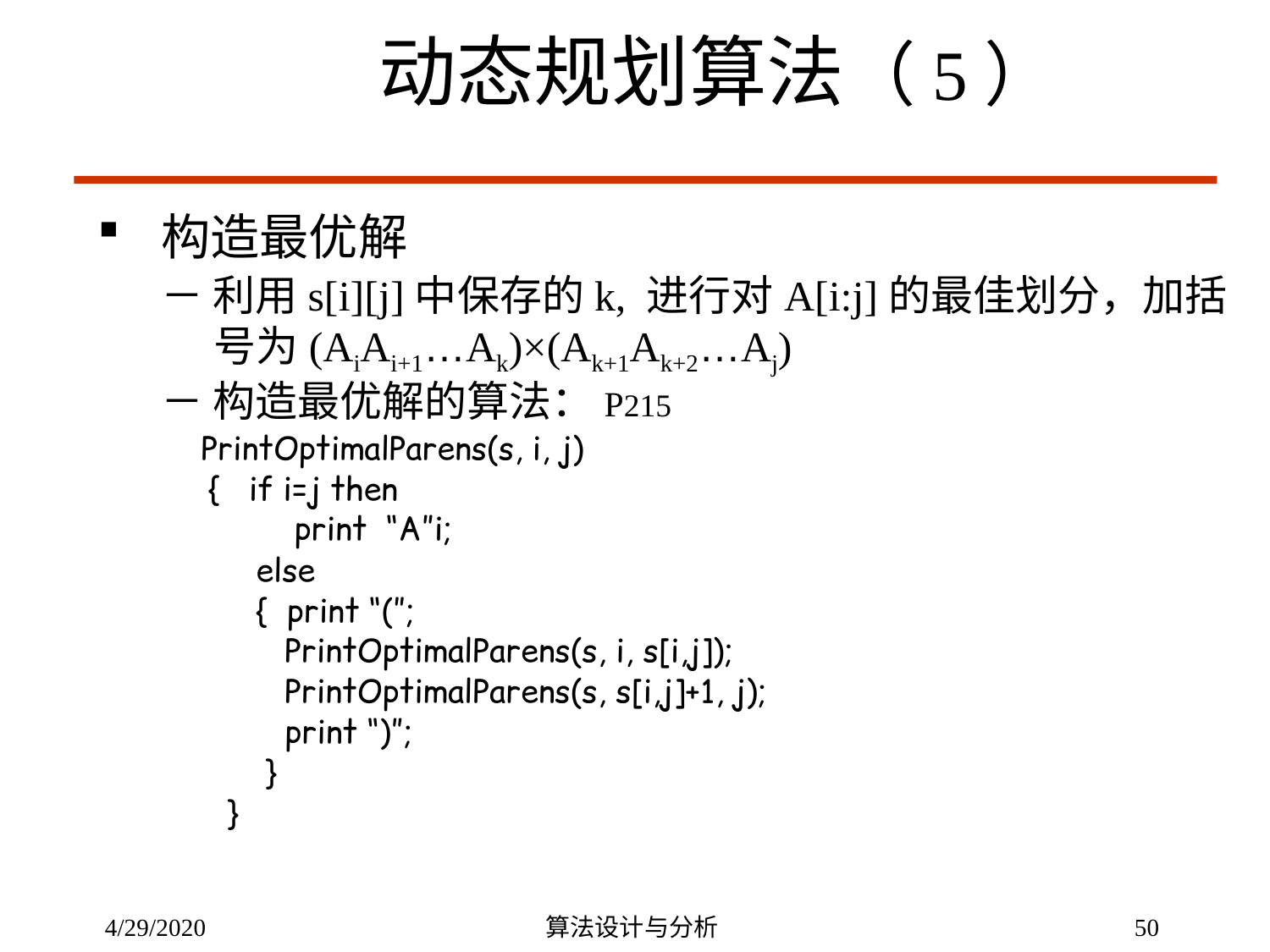

动态规划算法（5）
构造最优解
－ 利用s[i][j]中保存的k, 进行对A[i:j]的最佳划分，加括号为(AiAi+1…Ak)×(Ak+1Ak+2…Aj)
－ 构造最优解的算法：P215
     PrintOptimalParens(s, i, j)
     {   if i=j then
              print  “A”i;
          else
          {  print “(”;
             PrintOptimalParens(s, i, s[i,j]);
             PrintOptimalParens(s, s[i,j]+1, j);
             print “)”;
           }
       }

4/29/2020
算法设计与分析
50